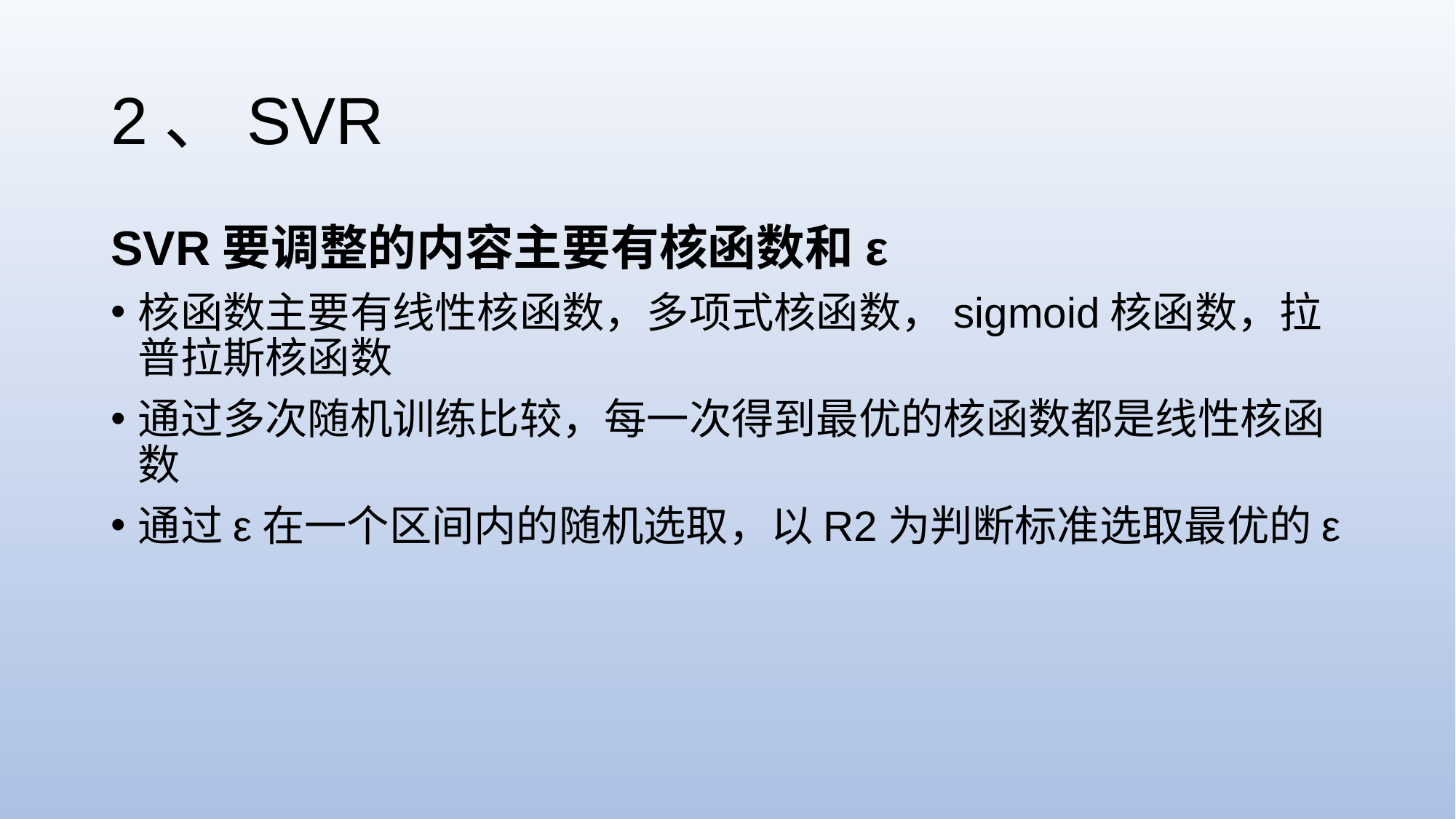

# 2、SVR
SVR要调整的内容主要有核函数和ε
核函数主要有线性核函数，多项式核函数，sigmoid核函数，拉普拉斯核函数
通过多次随机训练比较，每一次得到最优的核函数都是线性核函数
通过ε在一个区间内的随机选取，以R2为判断标准选取最优的ε